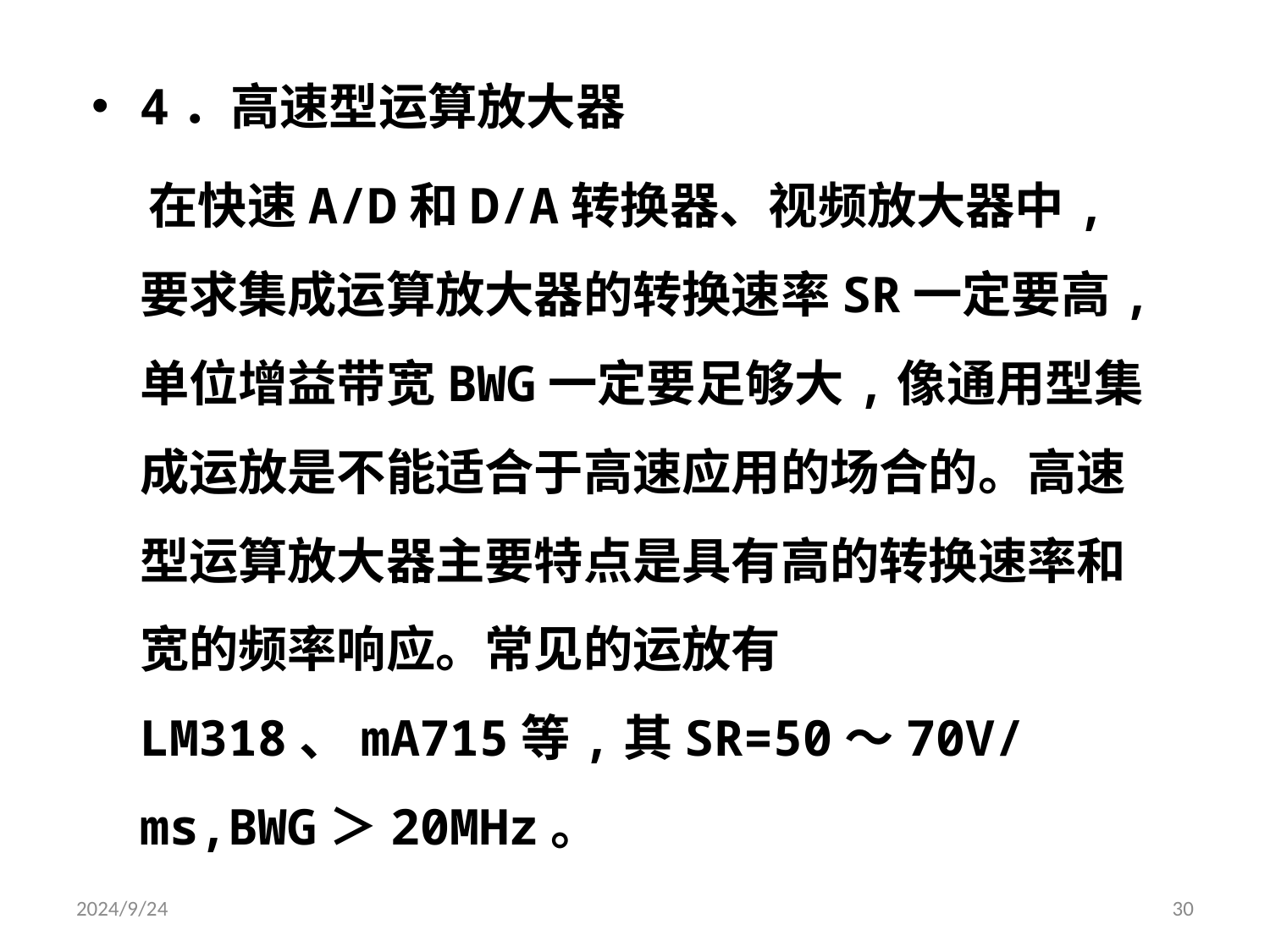

4．高速型运算放大器
    在快速A/D和D/A转换器、视频放大器中,要求集成运算放大器的转换速率SR一定要高,单位增益带宽BWG一定要足够大,像通用型集成运放是不能适合于高速应用的场合的。高速型运算放大器主要特点是具有高的转换速率和宽的频率响应。常见的运放有LM318、mA715等,其SR=50～70V/ms,BWG＞20MHz。
2024/9/24
30